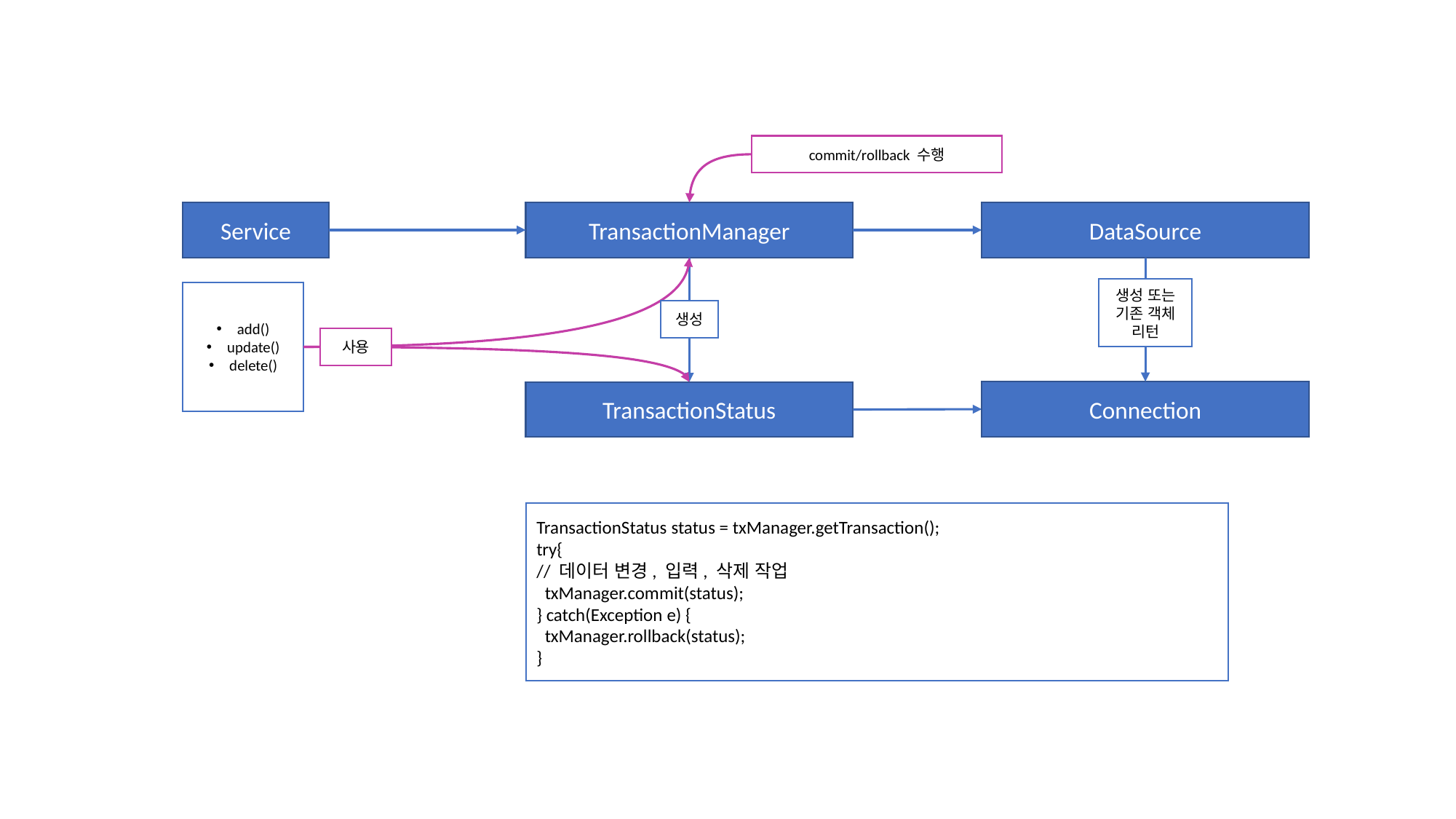

commit/rollback 수행
Service
TransactionManager
DataSource
생성 또는 기존 객체 리턴
add()
update()
delete()
생성
사용
Connection
TransactionStatus
TransactionStatus status = txManager.getTransaction();
try{
// 데이터 변경, 입력, 삭제 작업
  txManager.commit(status);
} catch(Exception e) {
  txManager.rollback(status);
}